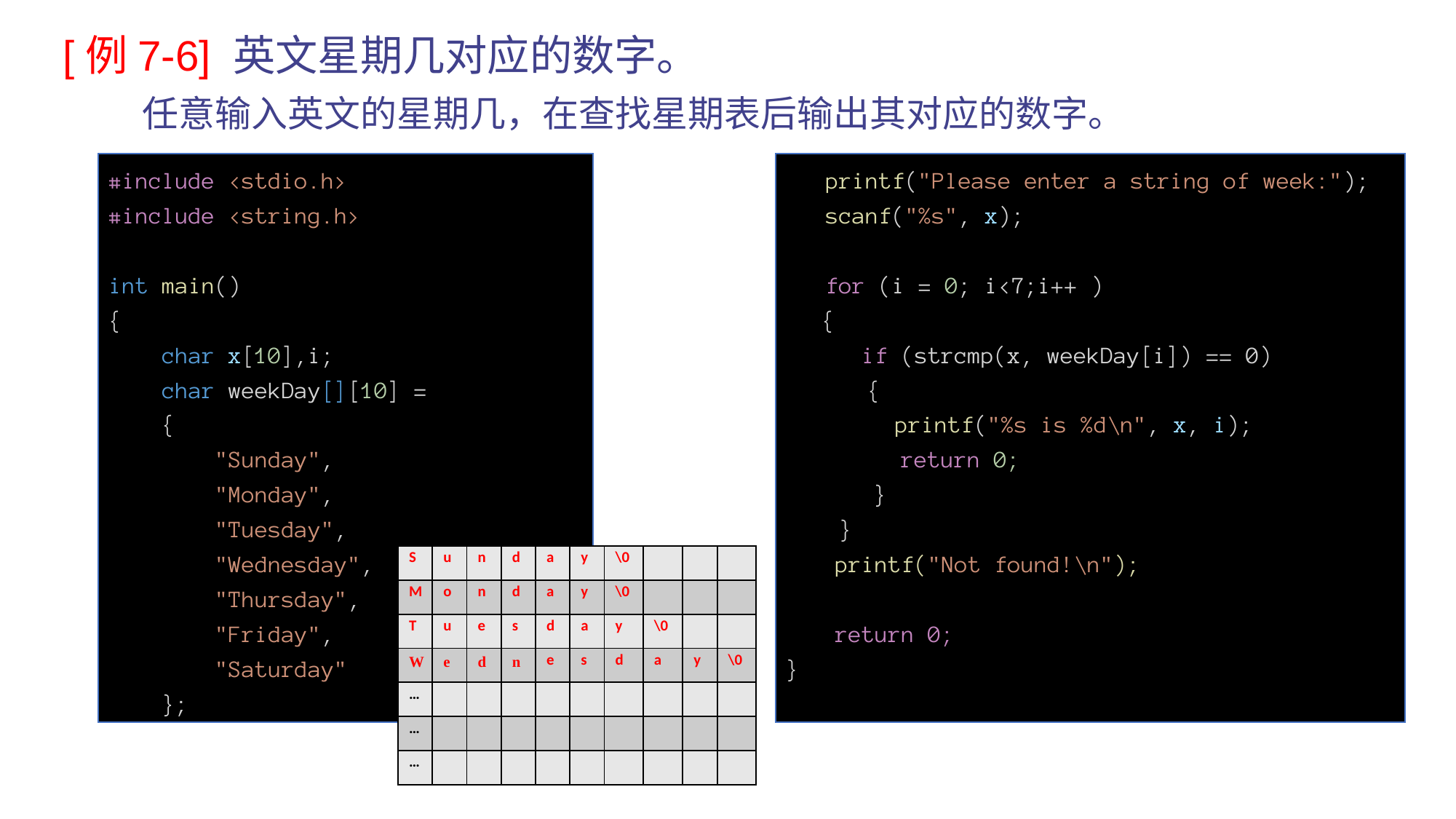

[例7-6] 英文星期几对应的数字。
任意输入英文的星期几，在查找星期表后输出其对应的数字。
#include <stdio.h>
#include <string.h>
int main()
{
    char x[10],i;
    char weekDay[][10] =
    {
        "Sunday",
        "Monday",
        "Tuesday",
        "Wednesday",
        "Thursday",
        "Friday",
        "Saturday"
    };
   printf("Please enter a string of week:");
   scanf("%s", x);

   for (i = 0; i<7;i++ )
      {{
         if (strcmp(x, weekDay[i]) == 0)
          {
             	printf("%s is %d\n", x, i);
            	 return 0;
           }
    }
       printf("Not found!\n");

       return 0;
}

| S | u | n | d | a | y | \0 |  |  |  |
| --- | --- | --- | --- | --- | --- | --- | --- | --- | --- |
| M | o | n | d | a | y | \0 |  |  |  |
| T | u | e | s | d | a | y | \0 |  |  |
| W | e | d | n | e | s | d | a | y | \0 |
| … |  |  |  |  |  |  |  |  |  |
| … |  |  |  |  |  |  |  |  |  |
| … |  |  |  |  |  |  |  |  |  |